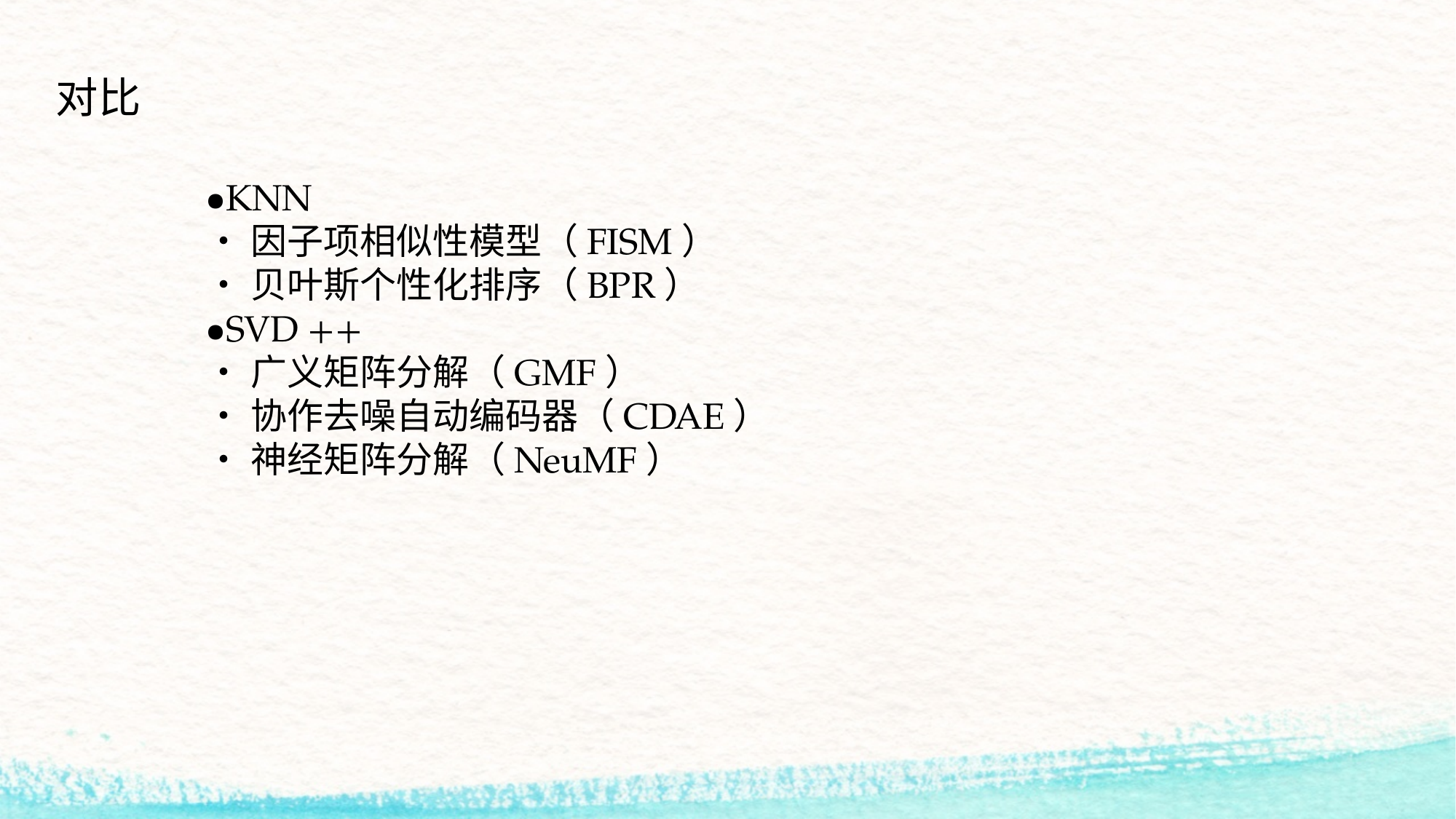

对比
•KNN
•因子项相似性模型（FISM）
•贝叶斯个性化排序（BPR）
•SVD ++
•广义矩阵分解（GMF）
•协作去噪自动编码器（CDAE）
•神经矩阵分解（NeuMF）